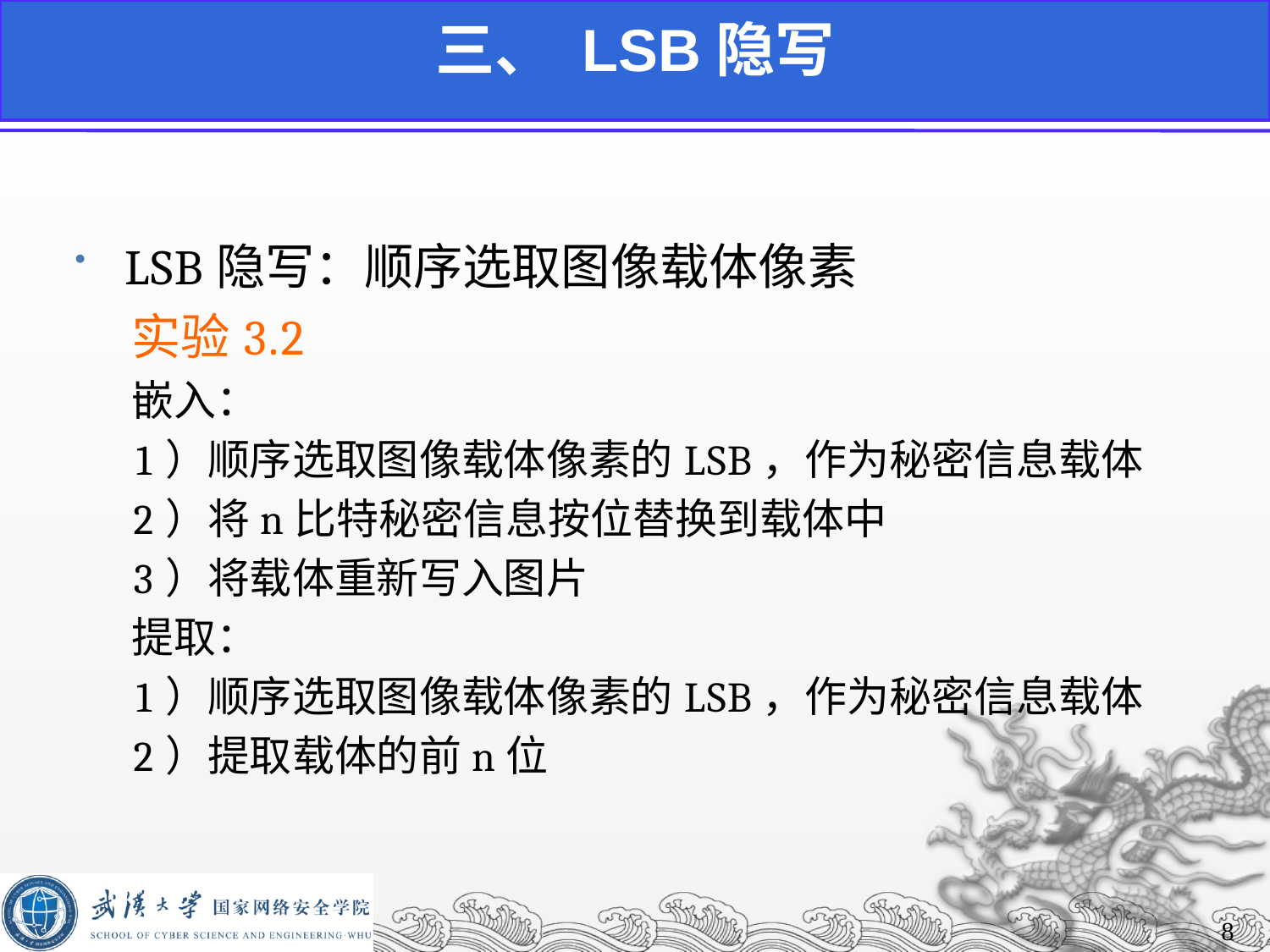

三、 LSB隐写

LSB隐写：顺序选取图像载体像素
实验3.2
嵌入：
1）顺序选取图像载体像素的LSB，作为秘密信息载体
2）将n比特秘密信息按位替换到载体中
3）将载体重新写入图片
提取：
1）顺序选取图像载体像素的LSB，作为秘密信息载体
2）提取载体的前n位